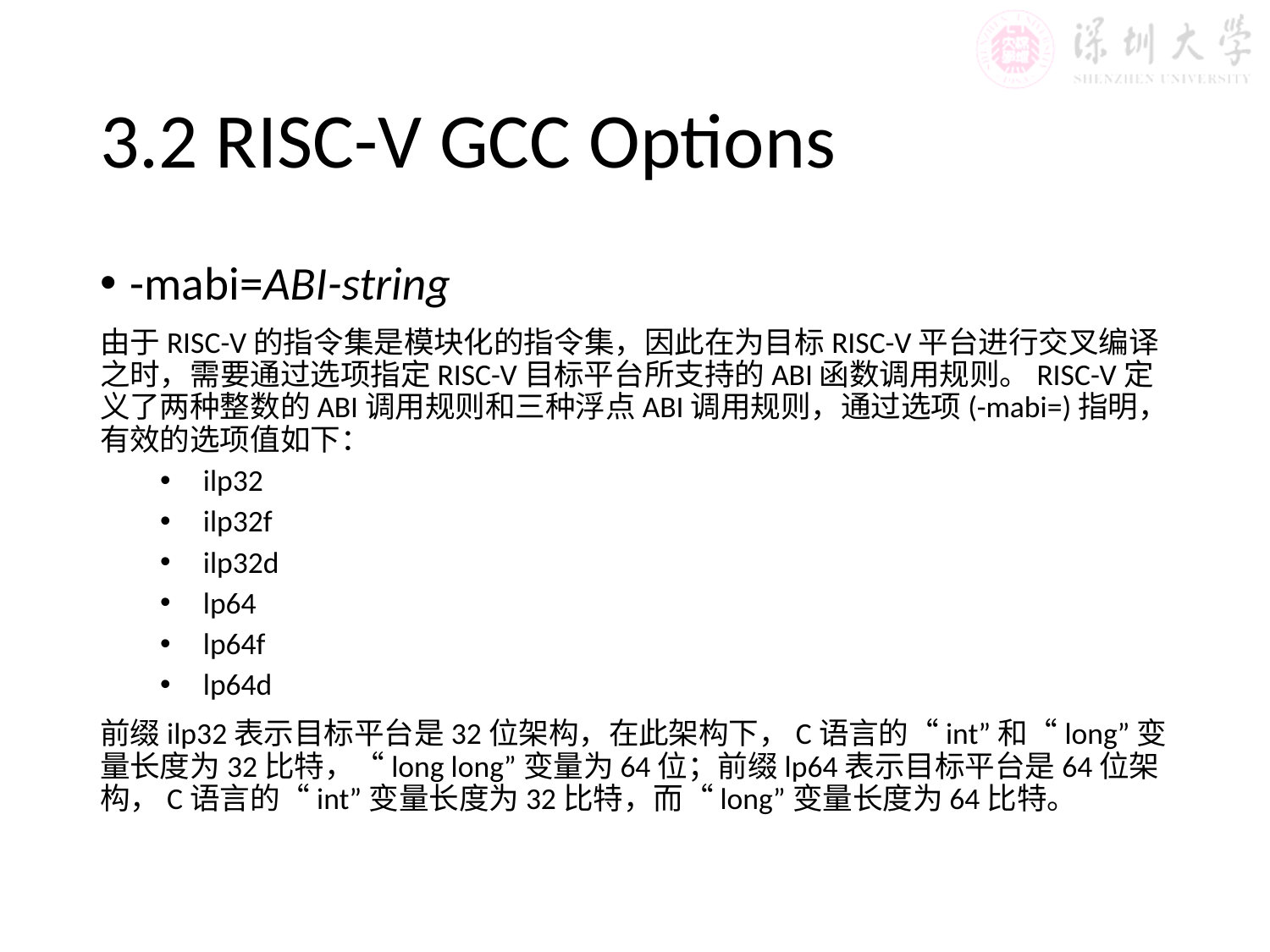

# 3.2 RISC-V GCC Options
-mabi=ABI-string
由于RISC-V的指令集是模块化的指令集，因此在为目标RISC-V平台进行交叉编译之时，需要通过选项指定RISC-V目标平台所支持的ABI函数调用规则。RISC-V定义了两种整数的ABI调用规则和三种浮点ABI调用规则，通过选项(-mabi=)指明，有效的选项值如下：
ilp32
ilp32f
ilp32d
lp64
lp64f
lp64d
前缀ilp32表示目标平台是32位架构，在此架构下，C语言的“int”和“long”变量长度为32比特，“long long”变量为64位；前缀lp64表示目标平台是64位架构，C语言的“int”变量长度为32比特，而“long”变量长度为64比特。